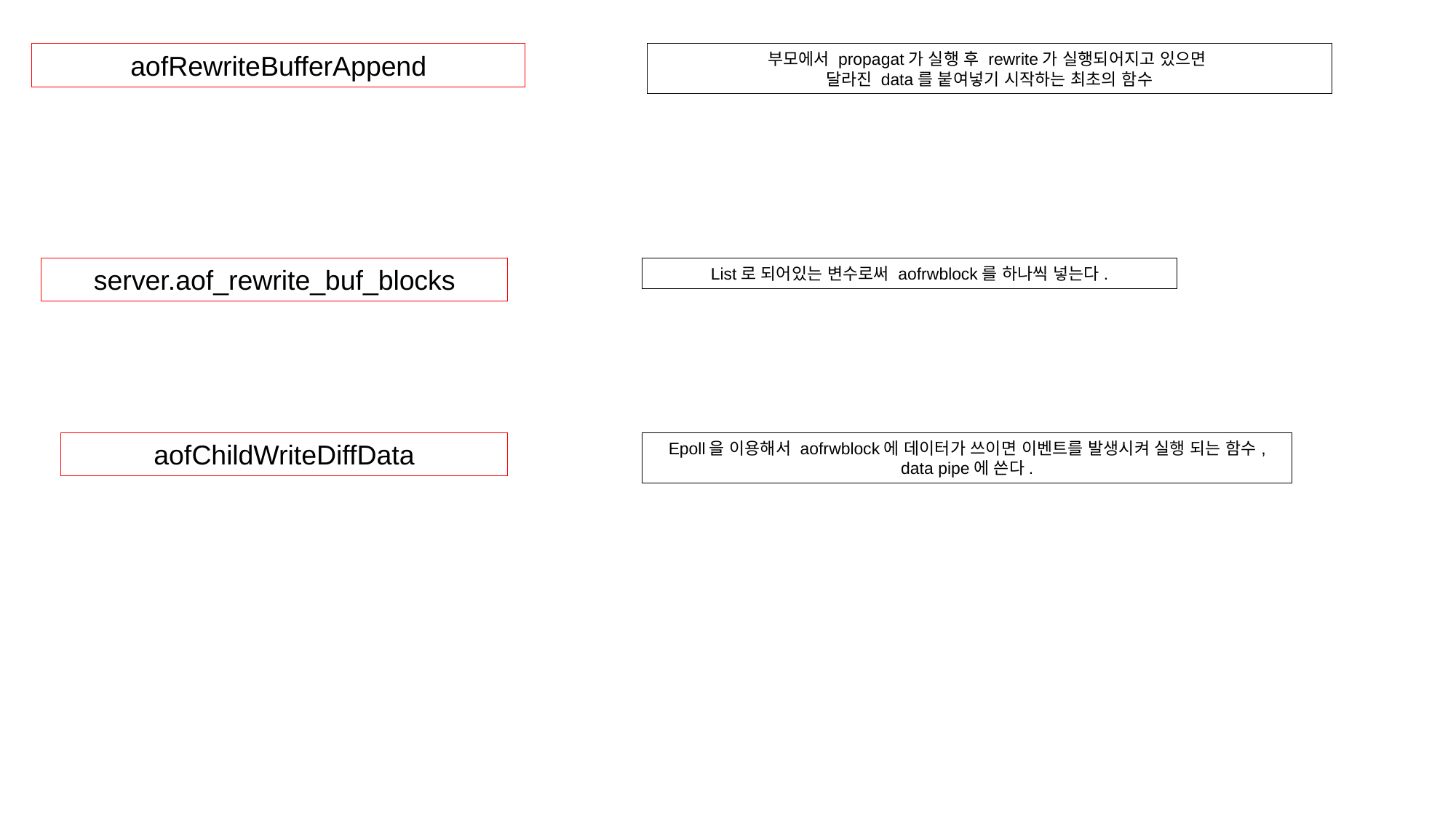

aofRewriteBufferAppend
부모에서 propagat가 실행 후 rewrite가 실행되어지고 있으면
달라진 data를 붙여넣기 시작하는 최초의 함수
server.aof_rewrite_buf_blocks
List로 되어있는 변수로써 aofrwblock를 하나씩 넣는다.
aofChildWriteDiffData
Epoll을 이용해서 aofrwblock에 데이터가 쓰이면 이벤트를 발생시켜 실행 되는 함수, data pipe에 쓴다.